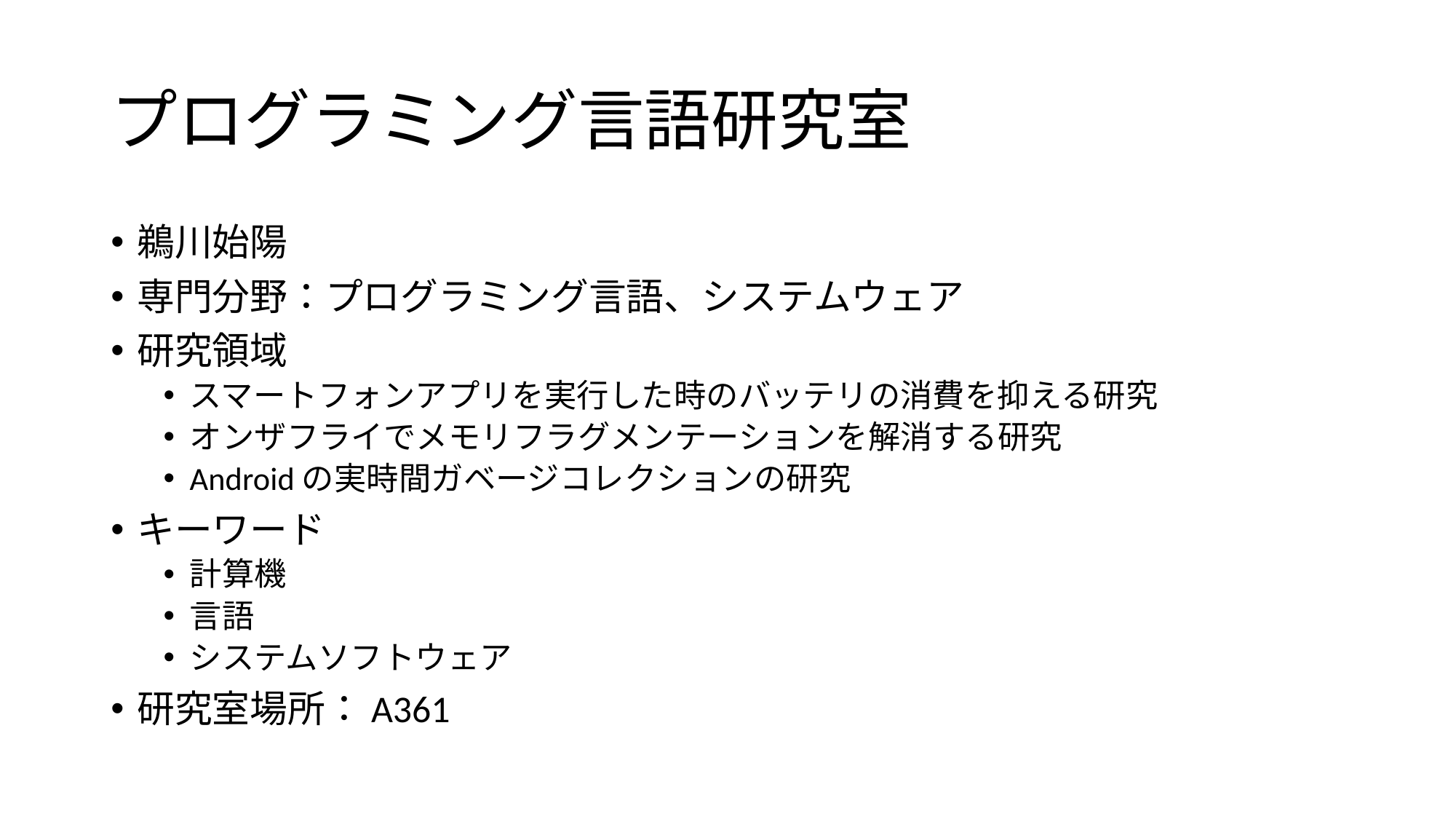

# プログラミング言語研究室
鵜川始陽
専門分野：プログラミング言語、システムウェア
研究領域
スマートフォンアプリを実行した時のバッテリの消費を抑える研究
オンザフライでメモリフラグメンテーションを解消する研究
Androidの実時間ガベージコレクションの研究
キーワード
計算機
言語
システムソフトウェア
研究室場所：A361